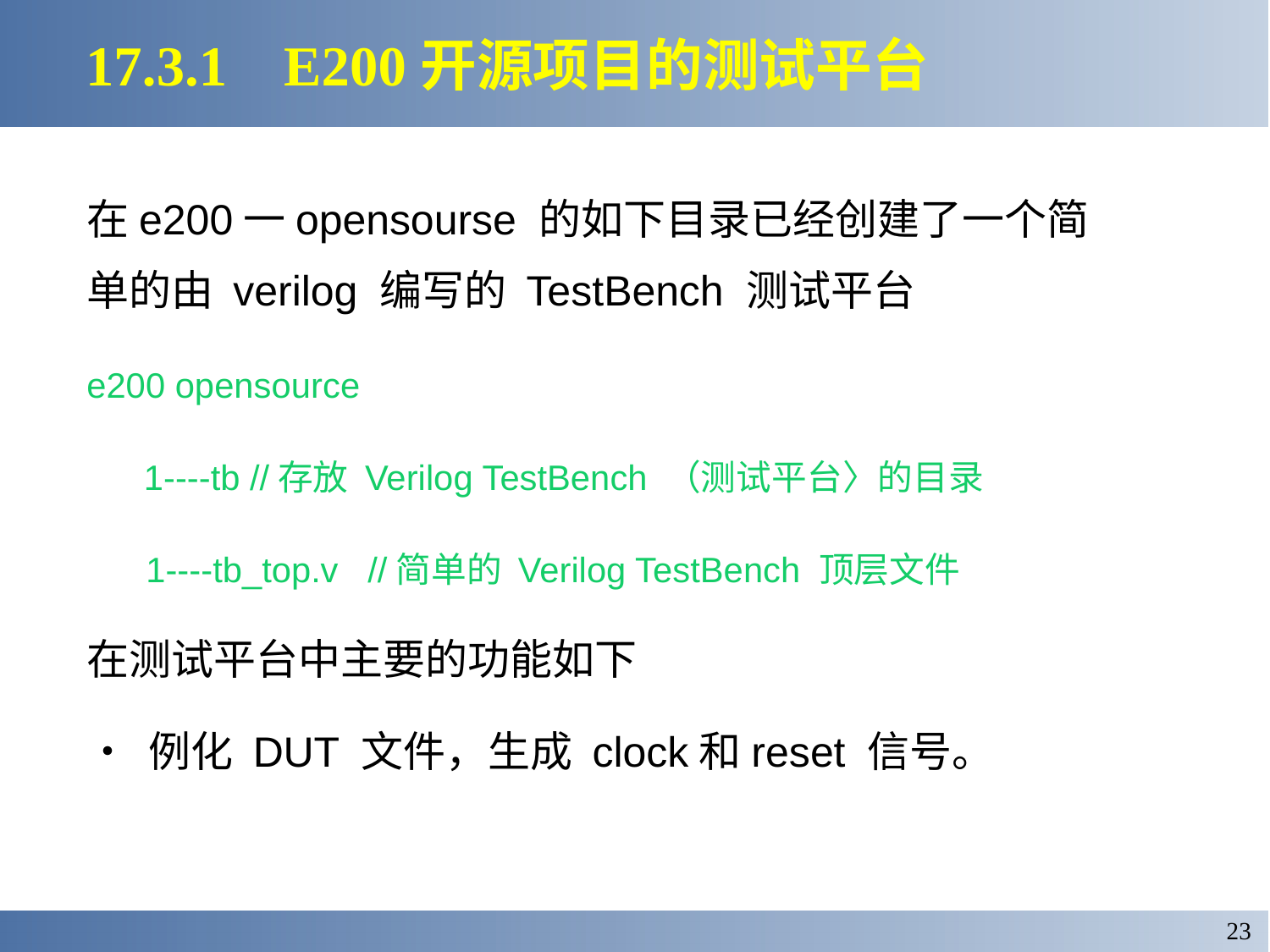

17.3.1    E200开源项目的测试平台
在e200一opensourse 的如下目录已经创建了一个简单的由 verilog 编写的 TestBench 测试平台
e200 opensource
     1----tb //存放 Verilog TestBench （测试平台〉的目录
     1----tb_top.v   //简单的 Verilog TestBench 顶层文件
在测试平台中主要的功能如下
• 例化 DUT 文件，生成 clock和reset 信号。